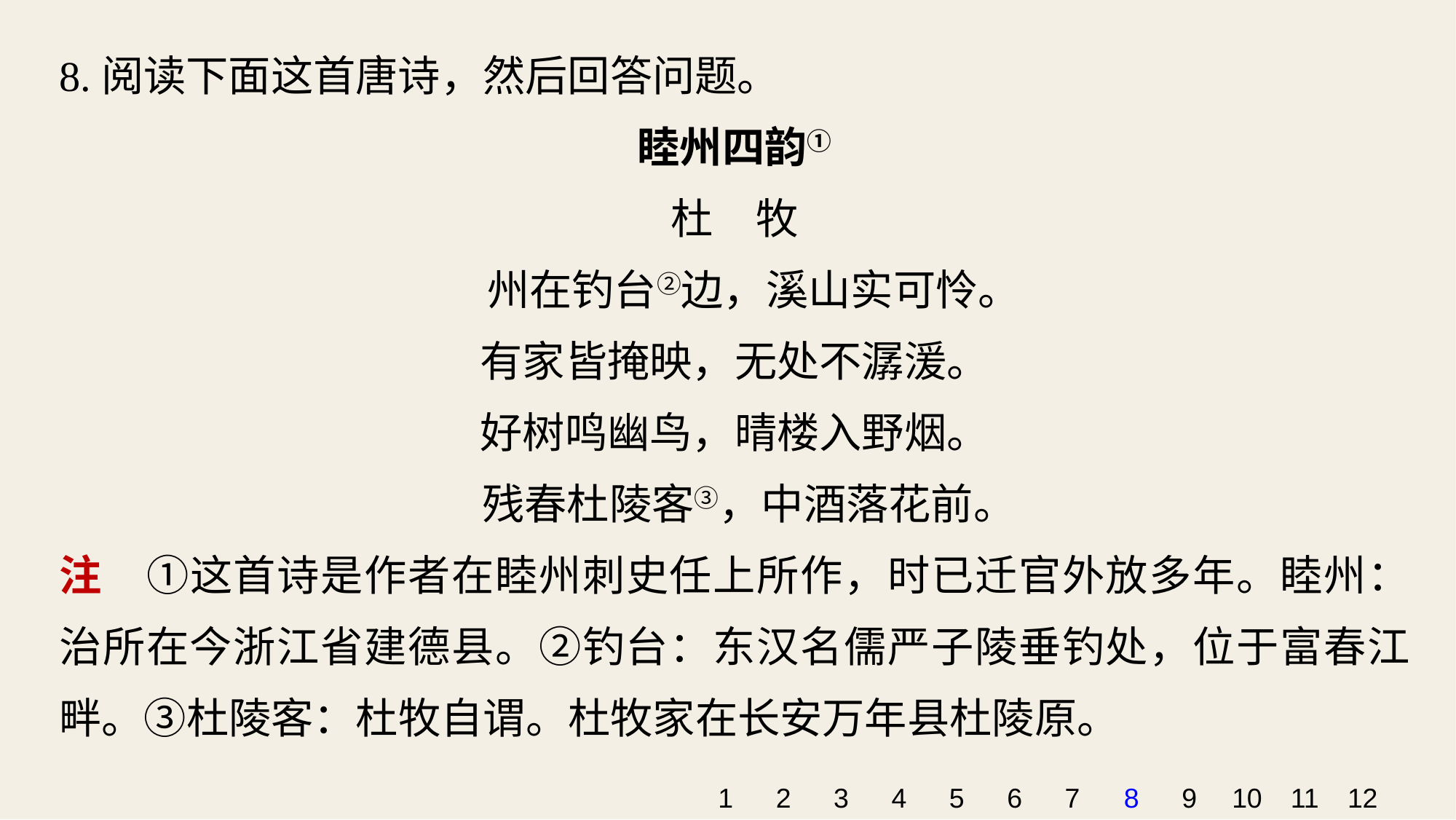

8.阅读下面这首唐诗，然后回答问题。
睦州四韵①
杜　牧
   州在钓台②边，溪山实可怜。
有家皆掩映，无处不潺湲。
好树鸣幽鸟，晴楼入野烟。
  残春杜陵客③，中酒落花前。
注　①这首诗是作者在睦州刺史任上所作，时已迁官外放多年。睦州：治所在今浙江省建德县。②钓台：东汉名儒严子陵垂钓处，位于富春江畔。③杜陵客：杜牧自谓。杜牧家在长安万年县杜陵原。
1
2
3
4
5
6
7
8
9
10
11
12